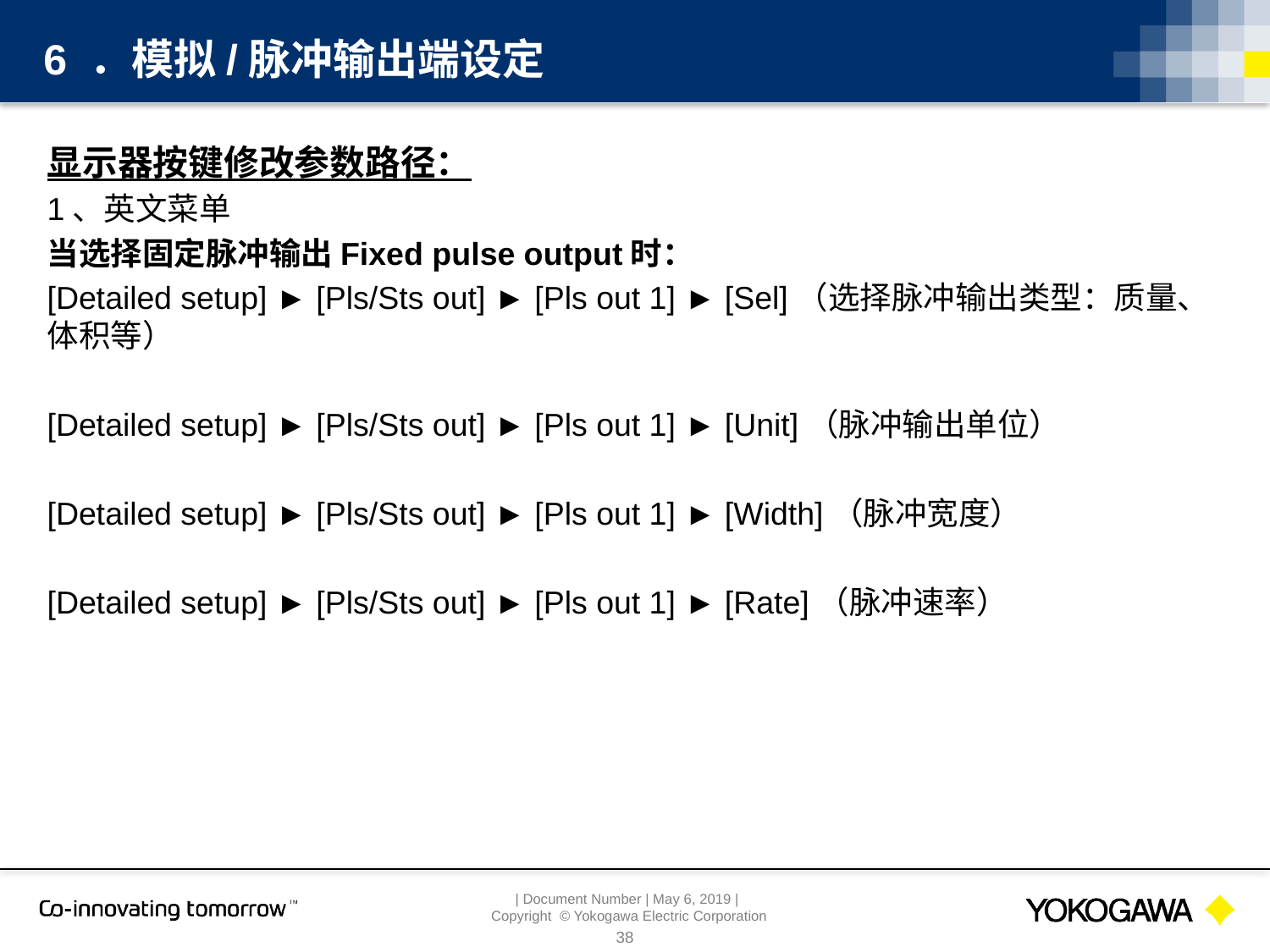

6 ．模拟/脉冲输出端设定

显示器按键修改参数路径：
1、英文菜单
当选择固定脉冲输出Fixed pulse output时：
[Detailed setup] ► [Pls/Sts out] ► [Pls out 1] ► [Sel]（选择脉冲输出类型：质量、体积等）

[Detailed setup] ► [Pls/Sts out] ► [Pls out 1] ► [Unit]（脉冲输出单位）

[Detailed setup] ► [Pls/Sts out] ► [Pls out 1] ► [Width]（脉冲宽度）

[Detailed setup] ► [Pls/Sts out] ► [Pls out 1] ► [Rate]（脉冲速率）